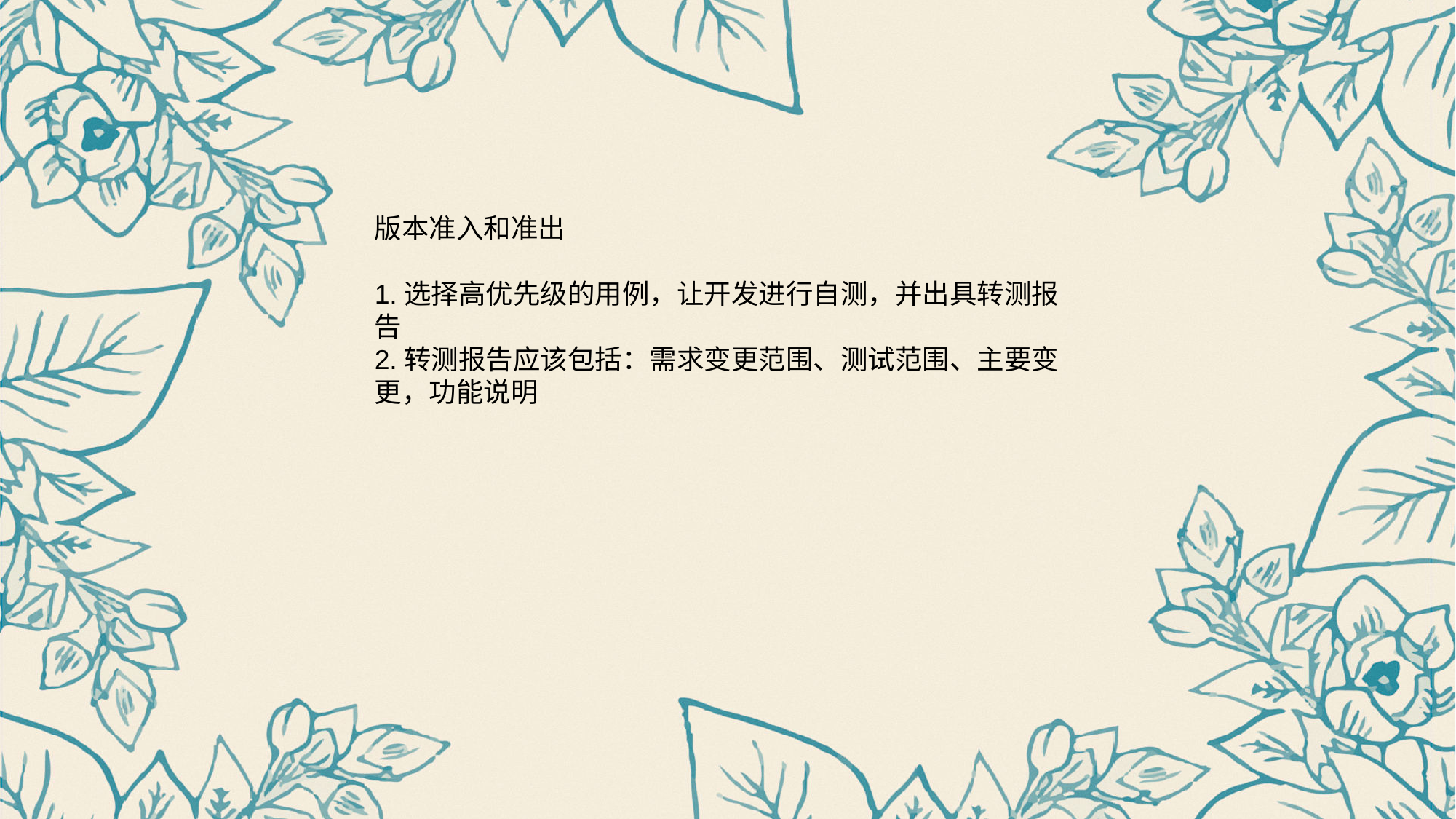

版本准入和准出

1.选择高优先级的用例，让开发进行自测，并出具转测报告
2.转测报告应该包括：需求变更范围、测试范围、主要变更，功能说明